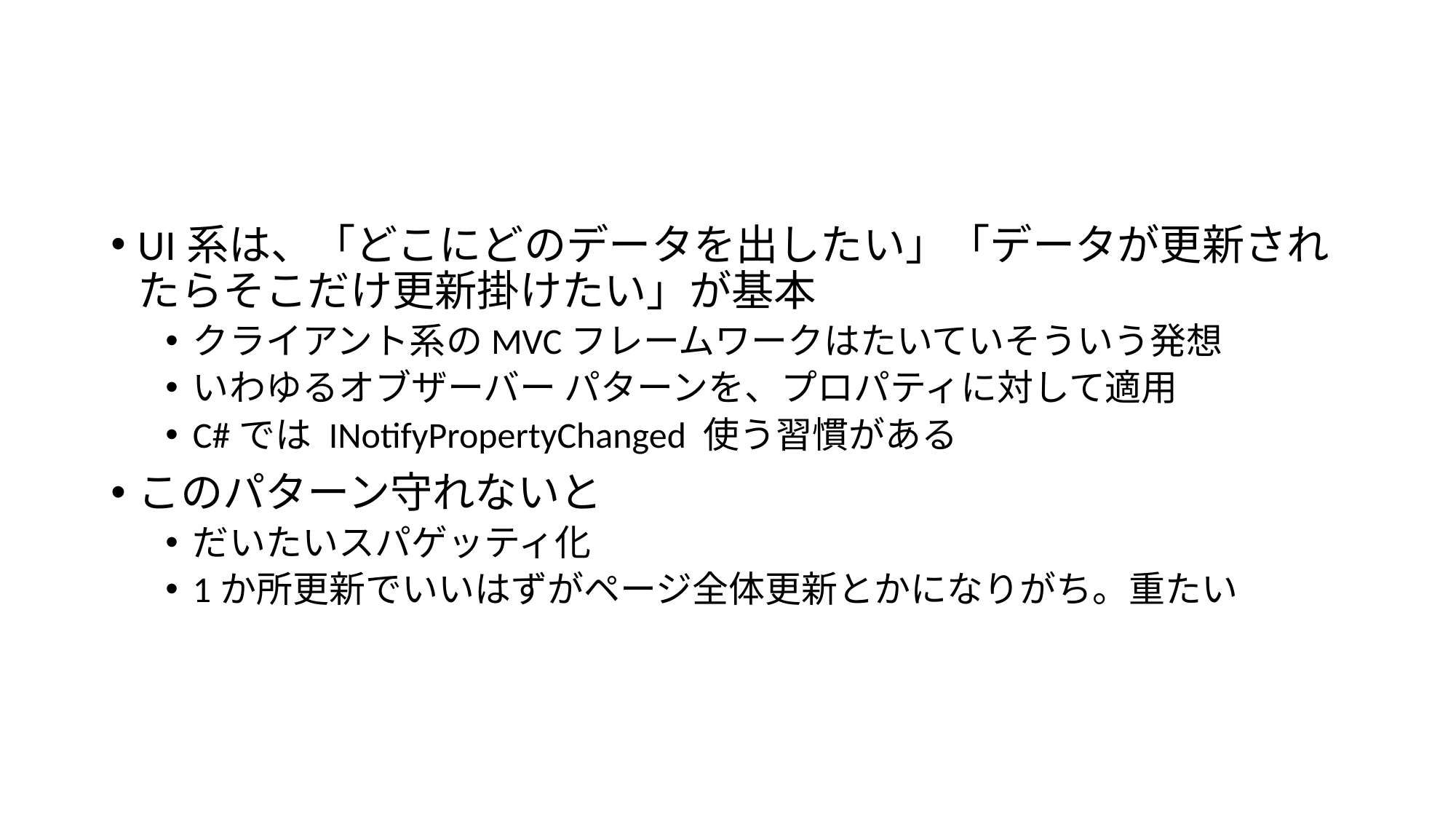

#
UI系は、「どこにどのデータを出したい」「データが更新されたらそこだけ更新掛けたい」が基本
クライアント系のMVCフレームワークはたいていそういう発想
いわゆるオブザーバー パターンを、プロパティに対して適用
C#では INotifyPropertyChanged 使う習慣がある
このパターン守れないと
だいたいスパゲッティ化
1か所更新でいいはずがページ全体更新とかになりがち。重たい